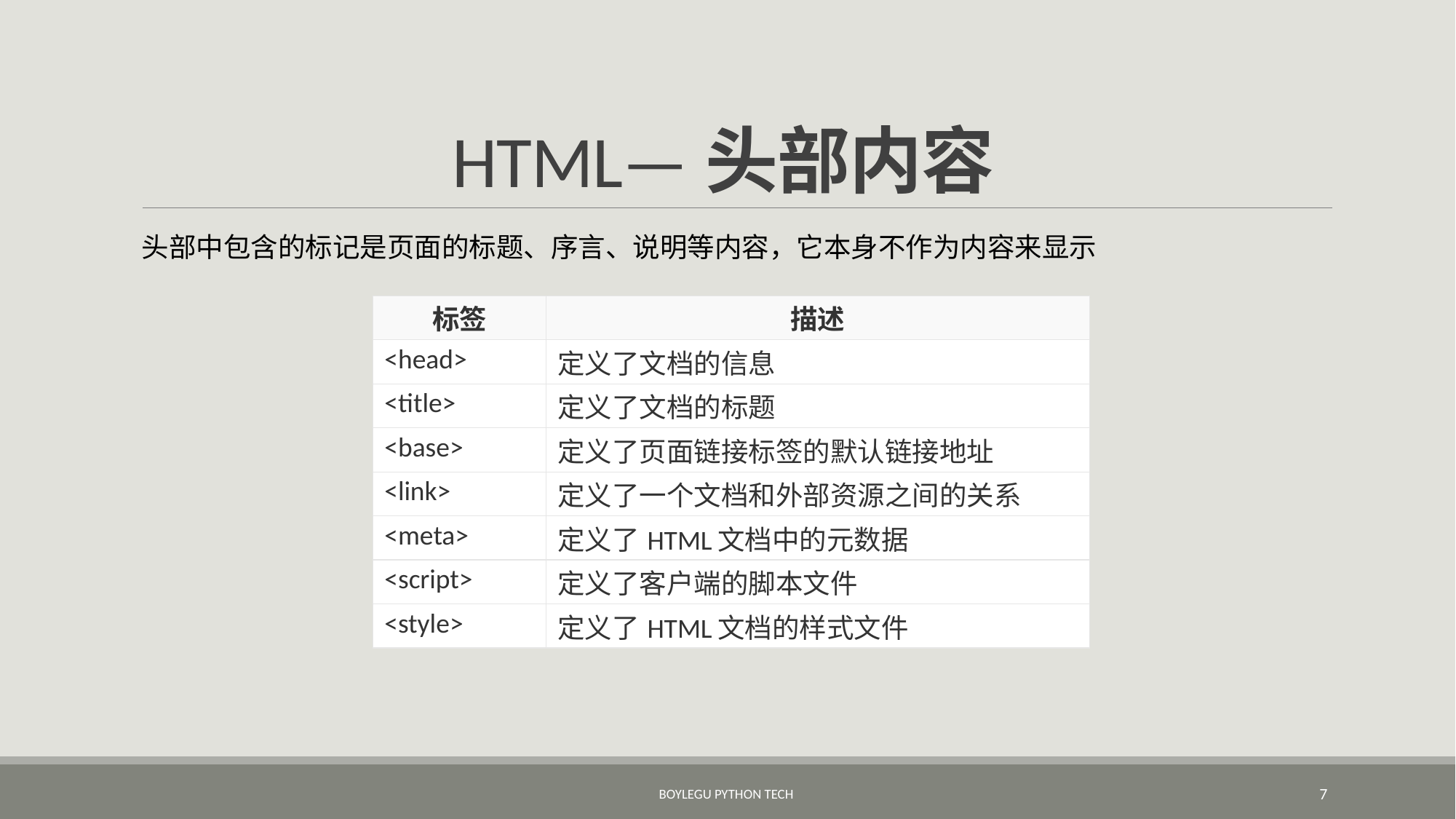

# HTML—头部内容
头部中包含的标记是页面的标题、序言、说明等内容，它本身不作为内容来显示
| 标签 | 描述 |
| --- | --- |
| <head> | 定义了文档的信息 |
| <title> | 定义了文档的标题 |
| <base> | 定义了页面链接标签的默认链接地址 |
| <link> | 定义了一个文档和外部资源之间的关系 |
| <meta> | 定义了HTML文档中的元数据 |
| <script> | 定义了客户端的脚本文件 |
| <style> | 定义了HTML文档的样式文件 |
BoyleGu Python Tech
7